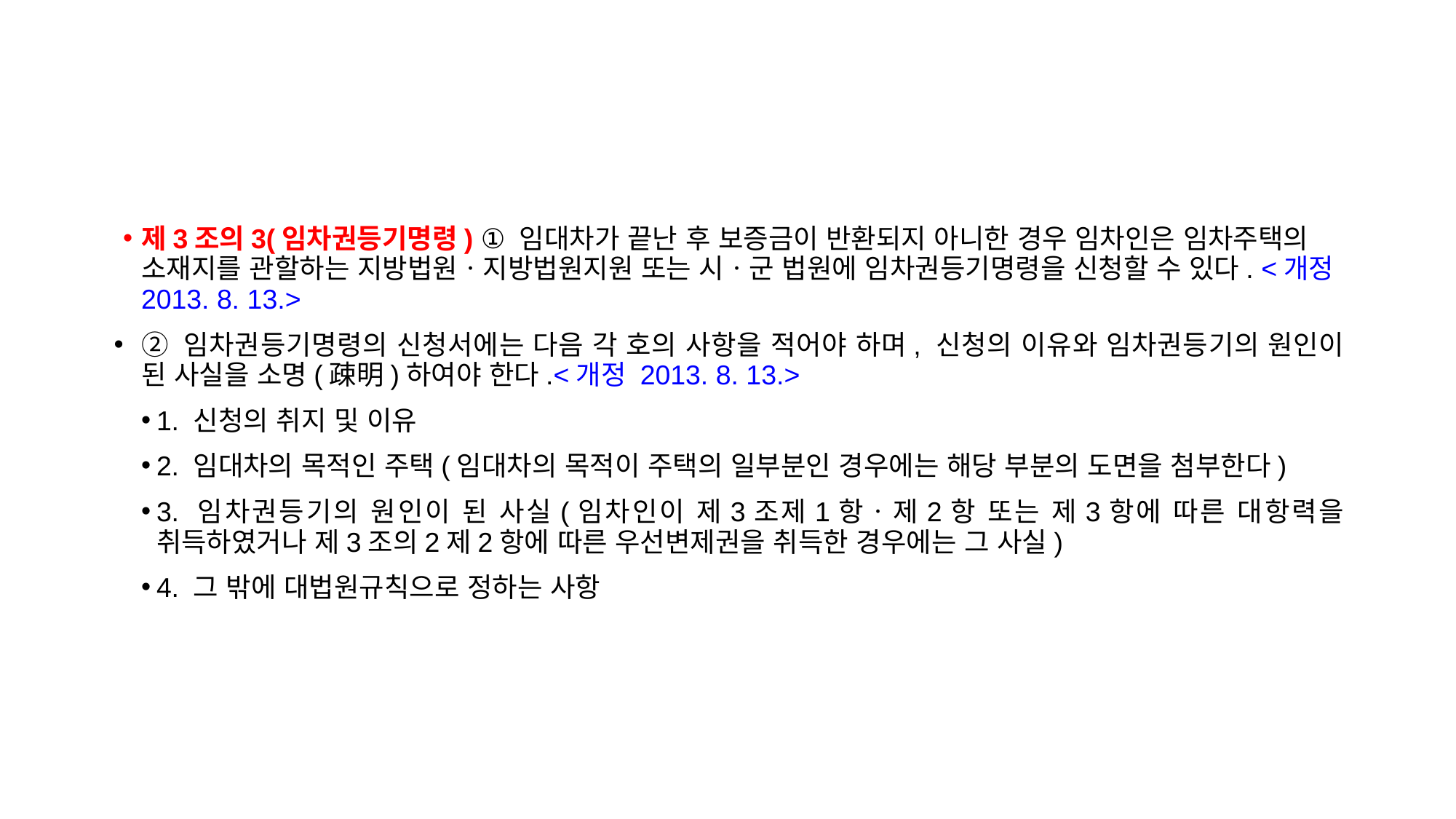

제3조의3(임차권등기명령) ① 임대차가 끝난 후 보증금이 반환되지 아니한 경우 임차인은 임차주택의 소재지를 관할하는 지방법원ㆍ지방법원지원 또는 시ㆍ군 법원에 임차권등기명령을 신청할 수 있다. <개정 2013. 8. 13.>
② 임차권등기명령의 신청서에는 다음 각 호의 사항을 적어야 하며, 신청의 이유와 임차권등기의 원인이 된 사실을 소명(疎明)하여야 한다.<개정 2013. 8. 13.>
1. 신청의 취지 및 이유
2. 임대차의 목적인 주택(임대차의 목적이 주택의 일부분인 경우에는 해당 부분의 도면을 첨부한다)
3. 임차권등기의 원인이 된 사실(임차인이 제3조제1항ㆍ제2항 또는 제3항에 따른 대항력을 취득하였거나 제3조의2제2항에 따른 우선변제권을 취득한 경우에는 그 사실)
4. 그 밖에 대법원규칙으로 정하는 사항